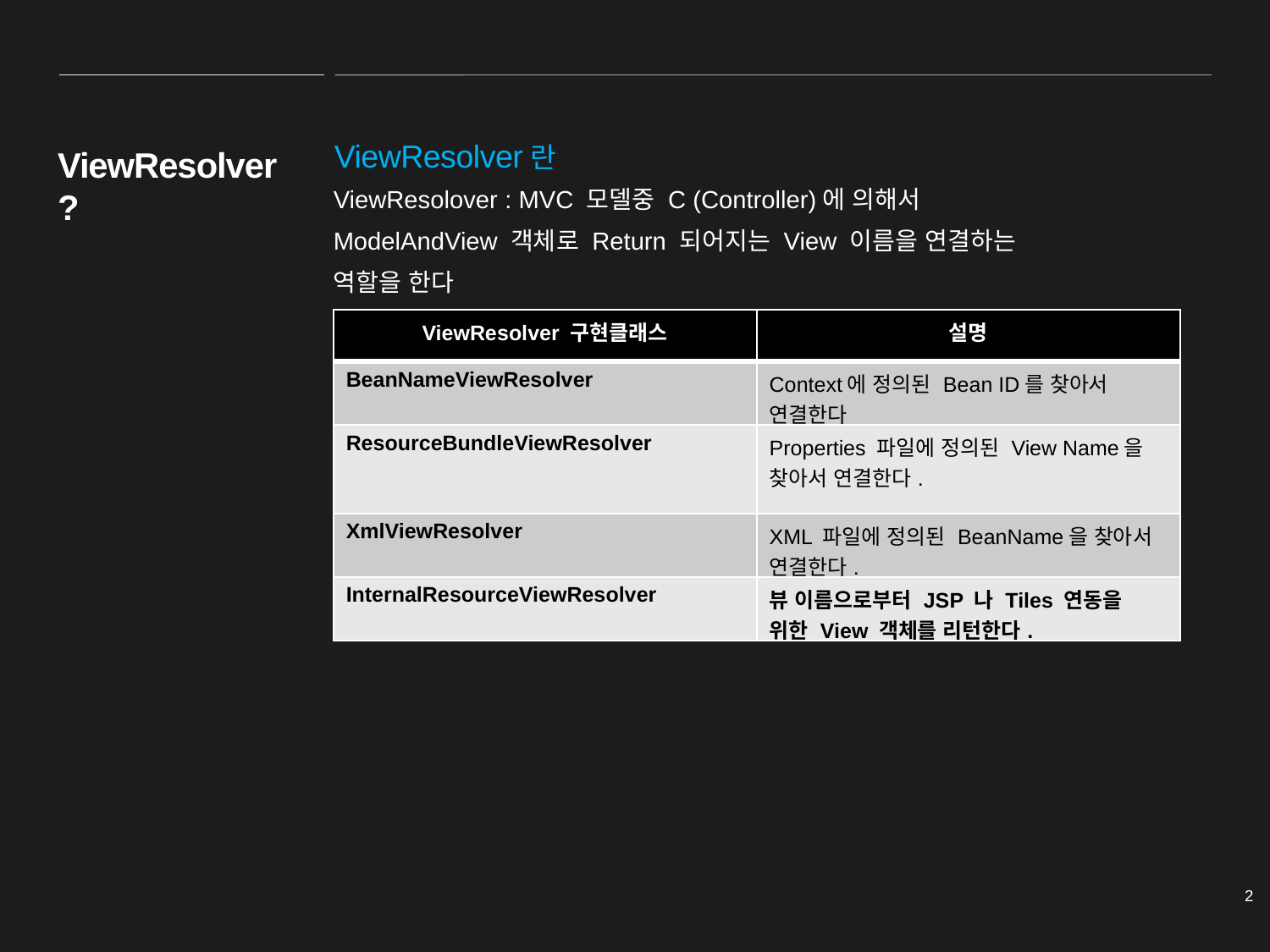

ViewResolver란
ViewResolver?
ViewResolover : MVC 모델중 C (Controller)에 의해서 ModelAndView 객체로 Return 되어지는 View 이름을 연결하는 역할을 한다
| ViewResolver 구현클래스 | 설명 |
| --- | --- |
| BeanNameViewResolver | Context에 정의된 Bean ID를 찾아서 연결한다 |
| ResourceBundleViewResolver | Properties 파일에 정의된 View Name을 찾아서 연결한다. |
| XmlViewResolver | XML 파일에 정의된 BeanName을 찾아서 연결한다. |
| InternalResourceViewResolver | 뷰 이름으로부터 JSP 나 Tiles 연동을 위한 View 객체를 리턴한다. |
2